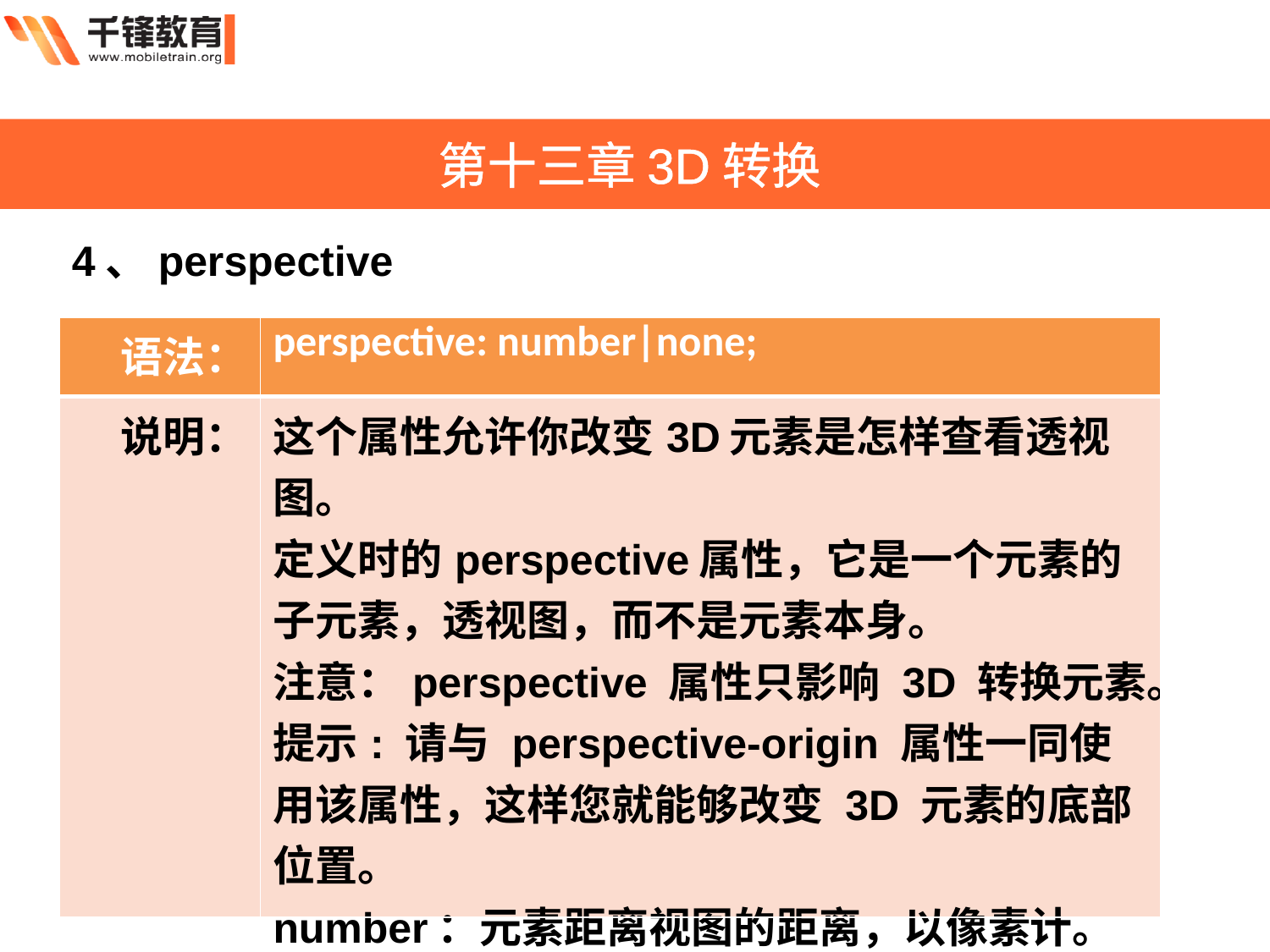

第十三章3D转换
4、perspective
| 语法： | perspective: number|none; |
| --- | --- |
| 说明： | 这个属性允许你改变3D元素是怎样查看透视图。 定义时的perspective属性，它是一个元素的子元素，透视图，而不是元素本身。 注意：perspective 属性只影响 3D 转换元素。 提示: 请与 perspective-origin 属性一同使用该属性，这样您就能够改变 3D 元素的底部位置。 number：元素距离视图的距离，以像素计。 none：默认值。与 0 相同。不设置透视。 |